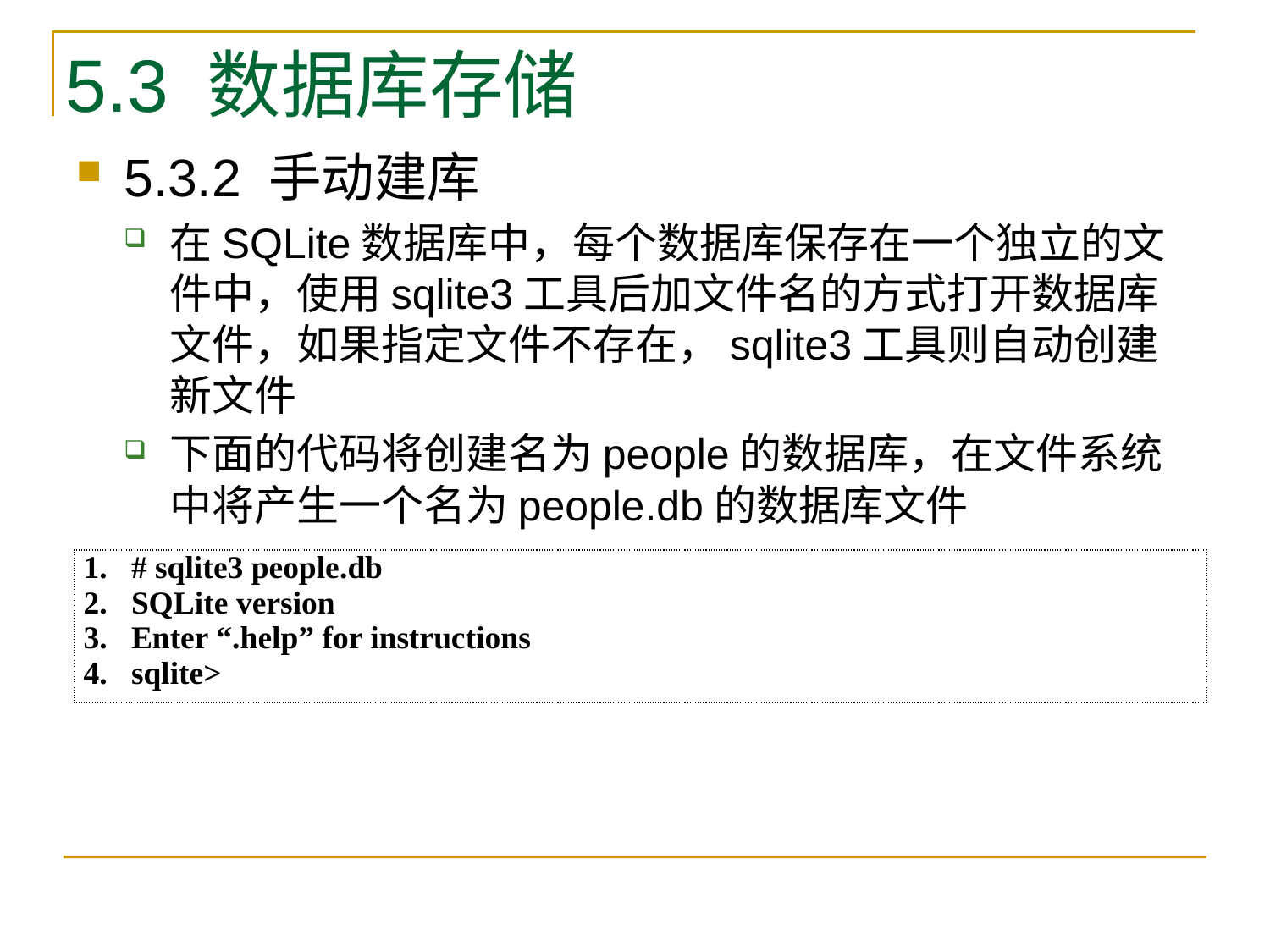

# 5.3 数据库存储
5.3.2 手动建库
在SQLite数据库中，每个数据库保存在一个独立的文件中，使用sqlite3工具后加文件名的方式打开数据库文件，如果指定文件不存在，sqlite3工具则自动创建新文件
下面的代码将创建名为people的数据库，在文件系统中将产生一个名为people.db的数据库文件

| # sqlite3 people.db SQLite version Enter “.help” for instructions sqlite> |
| --- |